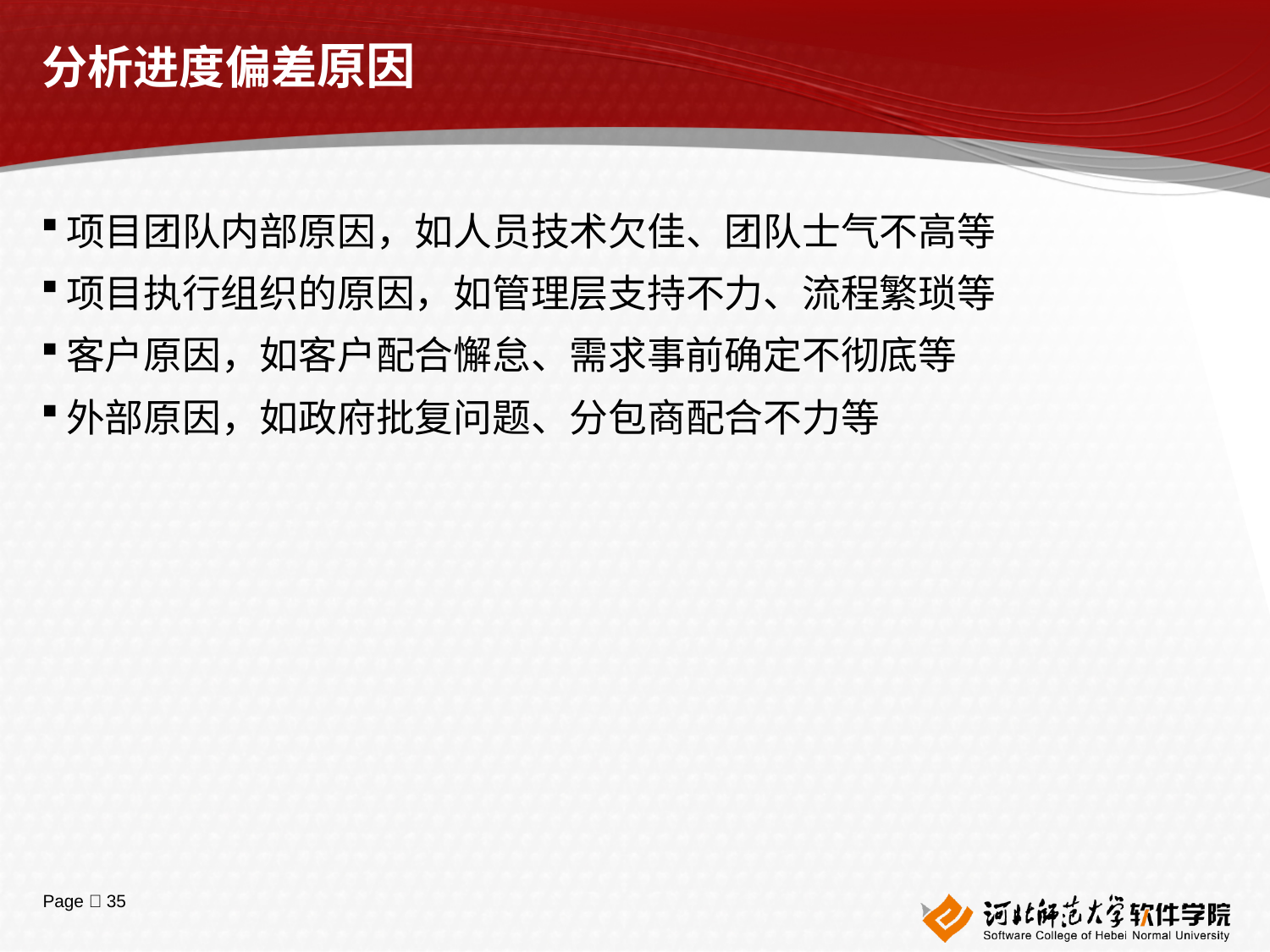

# 分析进度偏差原因
项目团队内部原因，如人员技术欠佳、团队士气不高等
项目执行组织的原因，如管理层支持不力、流程繁琐等
客户原因，如客户配合懈怠、需求事前确定不彻底等
外部原因，如政府批复问题、分包商配合不力等